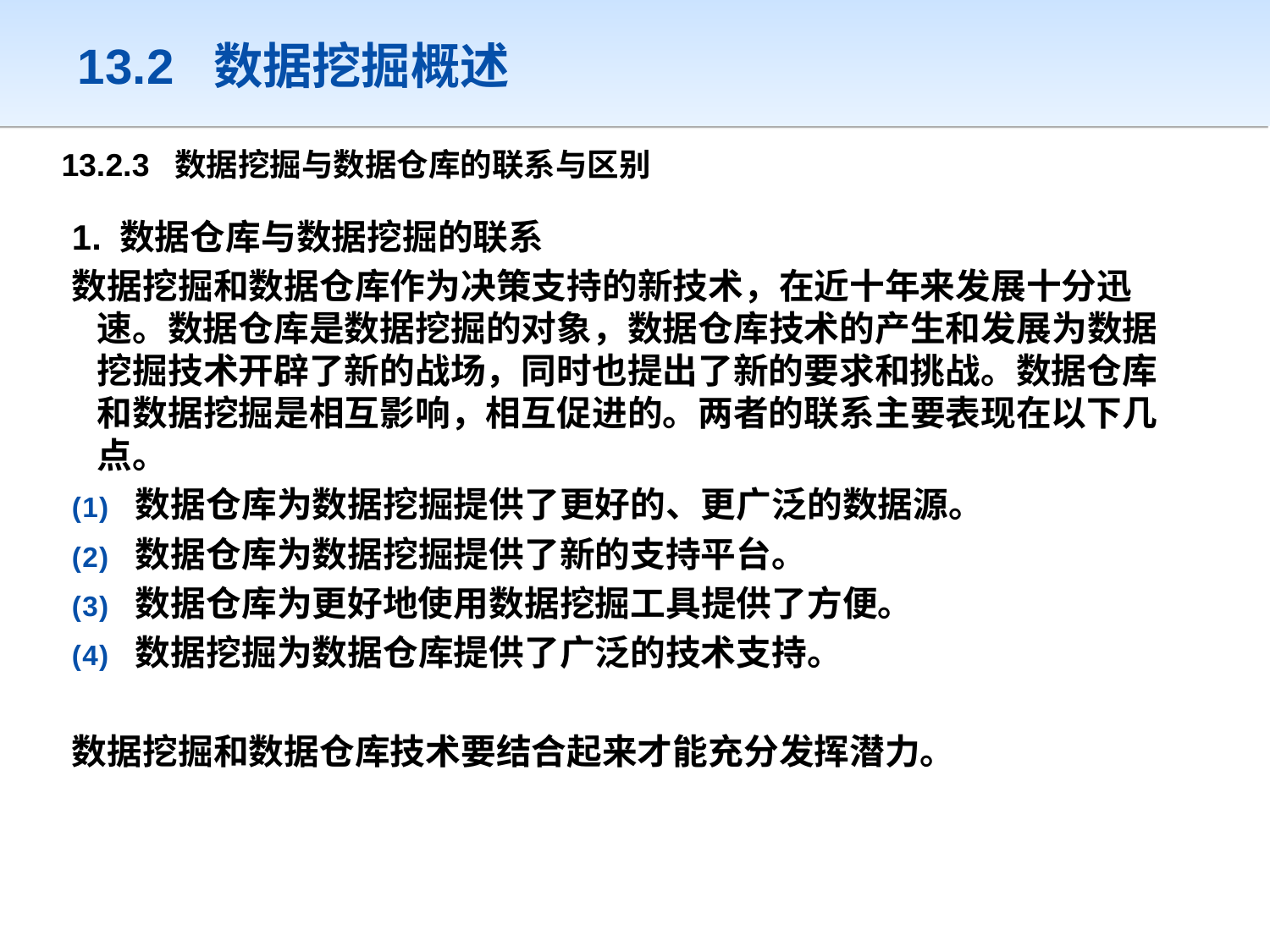

# 13.2  数据挖掘概述
13.2.3  数据挖掘与数据仓库的联系与区别
1. 数据仓库与数据挖掘的联系
数据挖掘和数据仓库作为决策支持的新技术，在近十年来发展十分迅速。数据仓库是数据挖掘的对象，数据仓库技术的产生和发展为数据挖掘技术开辟了新的战场，同时也提出了新的要求和挑战。数据仓库和数据挖掘是相互影响，相互促进的。两者的联系主要表现在以下几点。
数据仓库为数据挖掘提供了更好的、更广泛的数据源。
数据仓库为数据挖掘提供了新的支持平台。
数据仓库为更好地使用数据挖掘工具提供了方便。
数据挖掘为数据仓库提供了广泛的技术支持。

数据挖掘和数据仓库技术要结合起来才能充分发挥潜力。